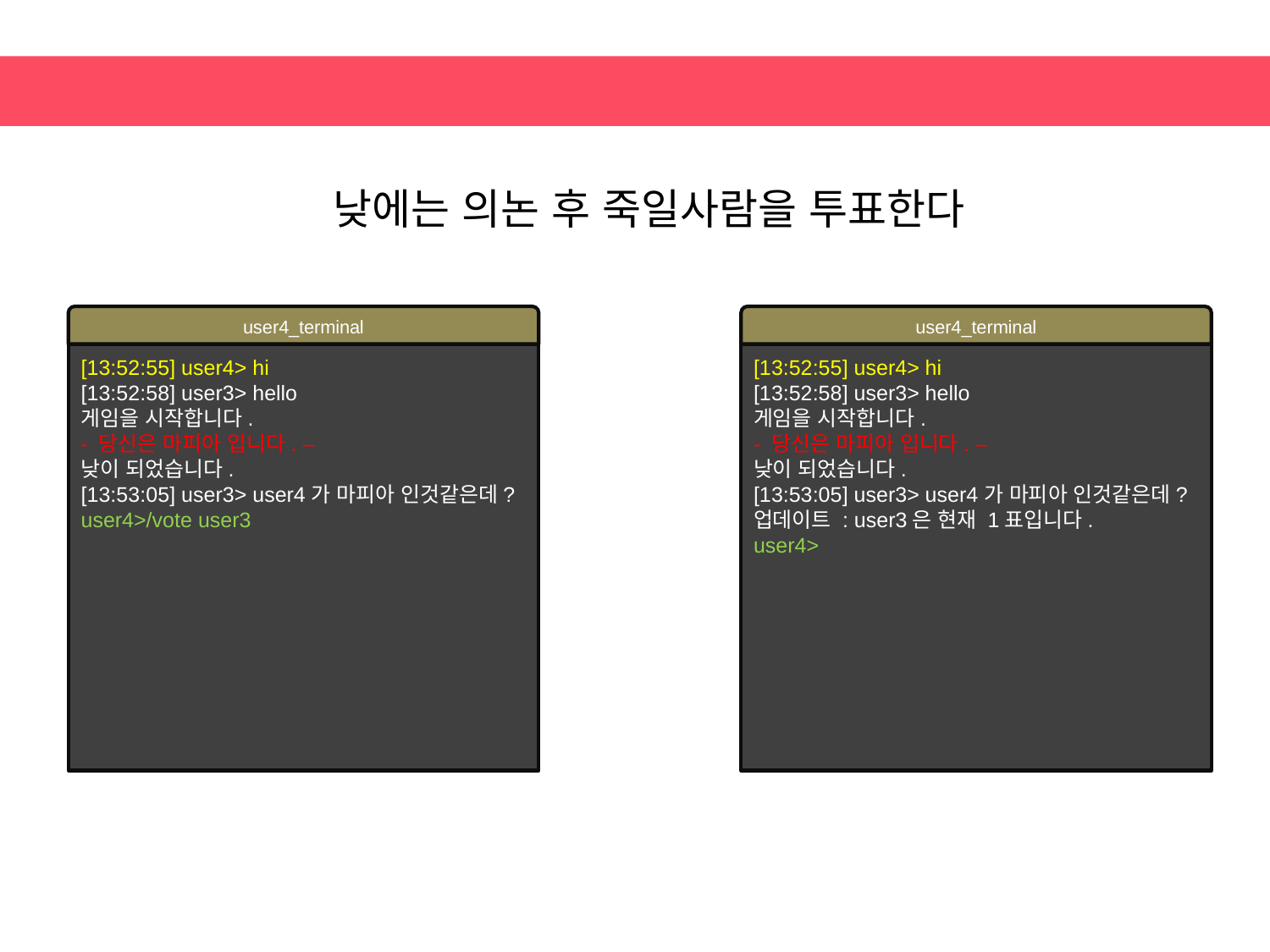

게임 진행 방식
# 낮에는 의논 후 죽일사람을 투표한다
user4_terminal
user4_terminal
[13:52:55] user4> hi
[13:52:58] user3> hello
게임을 시작합니다.
- 당신은 마피아 입니다. –
낮이 되었습니다.
[13:53:05] user3> user4가 마피아 인것같은데?
user4>/vote user3

[13:52:55] user4> hi
[13:52:58] user3> hello
게임을 시작합니다.
- 당신은 마피아 입니다. –
낮이 되었습니다.
[13:53:05] user3> user4가 마피아 인것같은데?
업데이트 : user3은 현재 1표입니다.
user4>